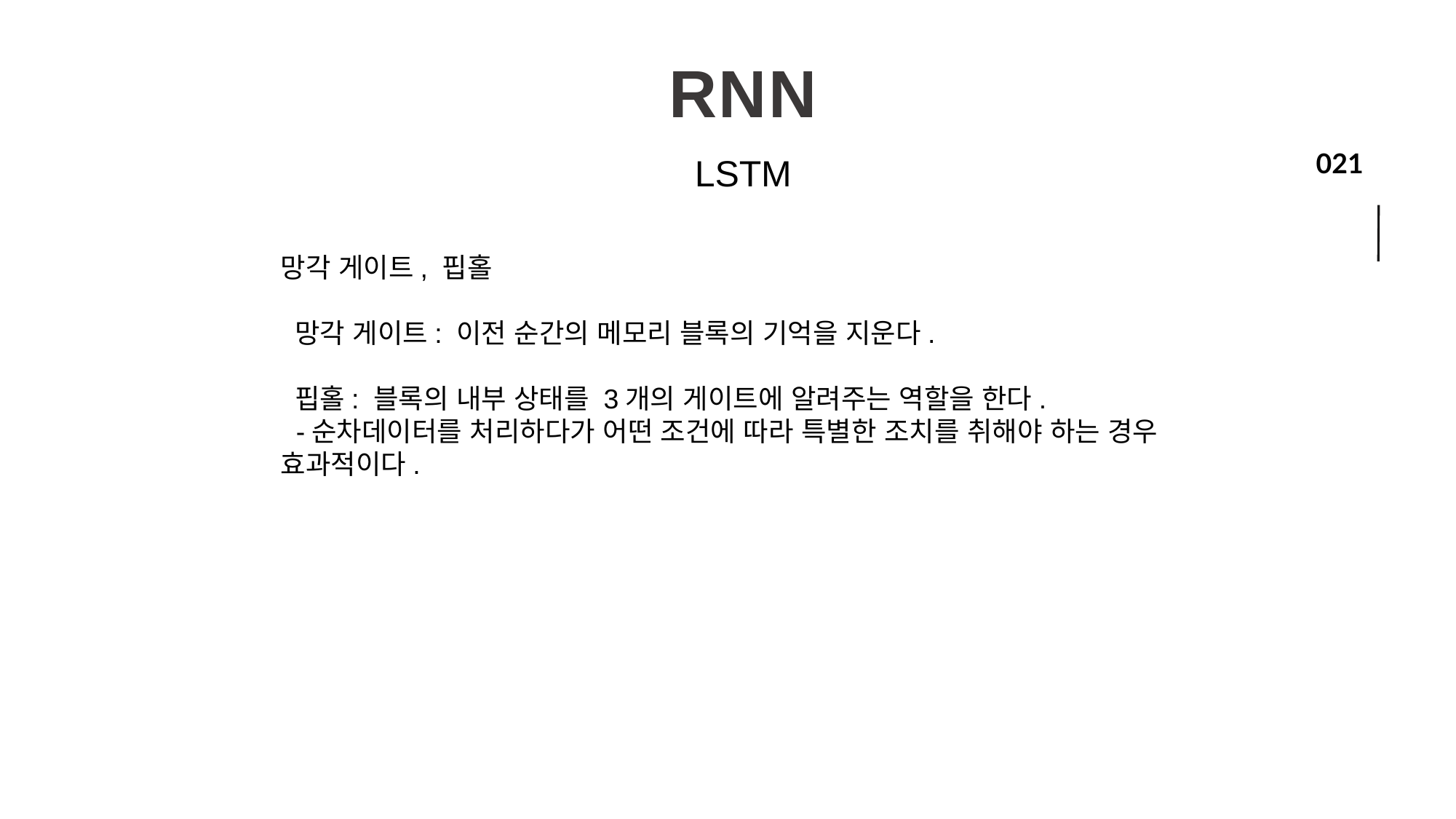

RNN
LSTM
망각 게이트, 핍홀

 망각 게이트: 이전 순간의 메모리 블록의 기억을 지운다.

 핍홀: 블록의 내부 상태를 3개의 게이트에 알려주는 역할을 한다.
  -순차데이터를 처리하다가 어떤 조건에 따라 특별한 조치를 취해야 하는 경우 효과적이다.